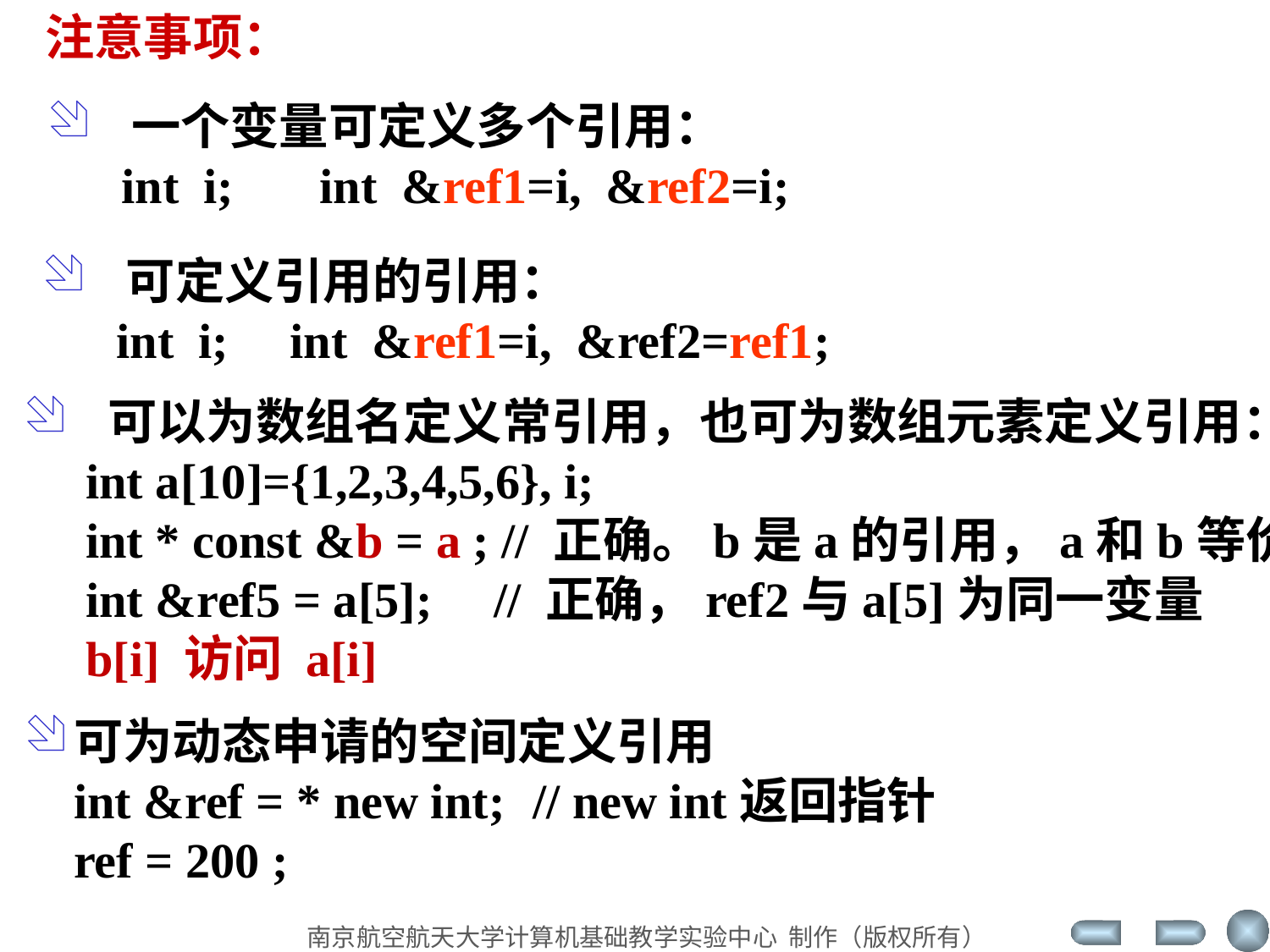

注意事项：
  一个变量可定义多个引用：
      int  i;       int  &ref1=i,  &ref2=i;
  可定义引用的引用：
      int  i;     int  &ref1=i,  &ref2=ref1;
  可以为数组名定义常引用，也可为数组元素定义引用：
     int a[10]={1,2,3,4,5,6}, i;
     int * const &b = a ; // 正确。b是a的引用，a和b等价
     int &ref5 = a[5];     // 正确，ref2与a[5]为同一变量
     b[i] 访问 a[i]
可为动态申请的空间定义引用
    int &ref = * new int;	// new int返回指针
    ref = 200 ;